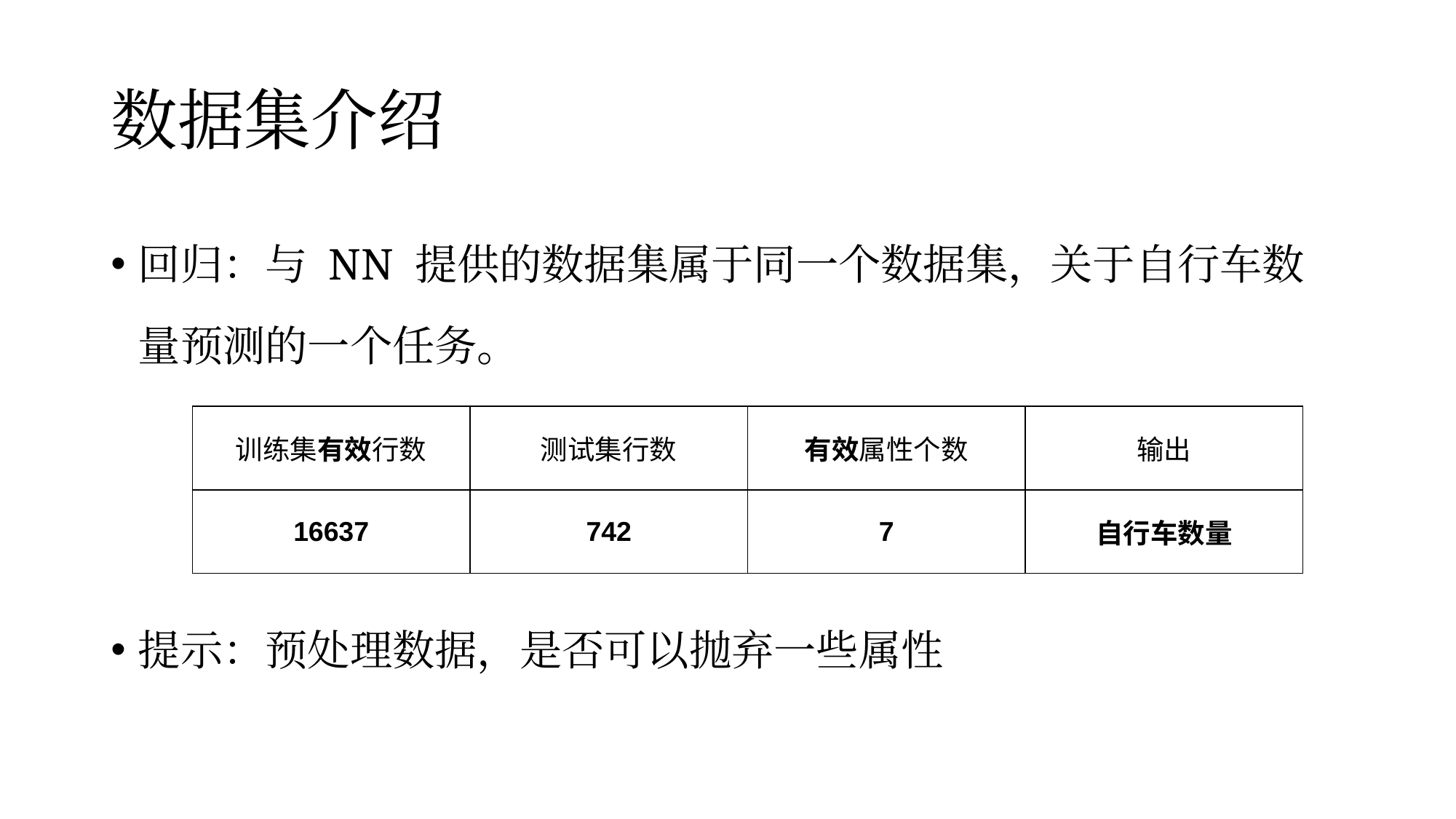

# 数据集介绍
回归：与 NN 提供的数据集属于同一个数据集，关于自行车数量预测的一个任务。

提示：预处理数据，是否可以抛弃一些属性
| 训练集有效行数 | 测试集行数 | 有效属性个数 | 输出 |
| --- | --- | --- | --- |
| 16637 | 742 | 7 | 自行车数量 |